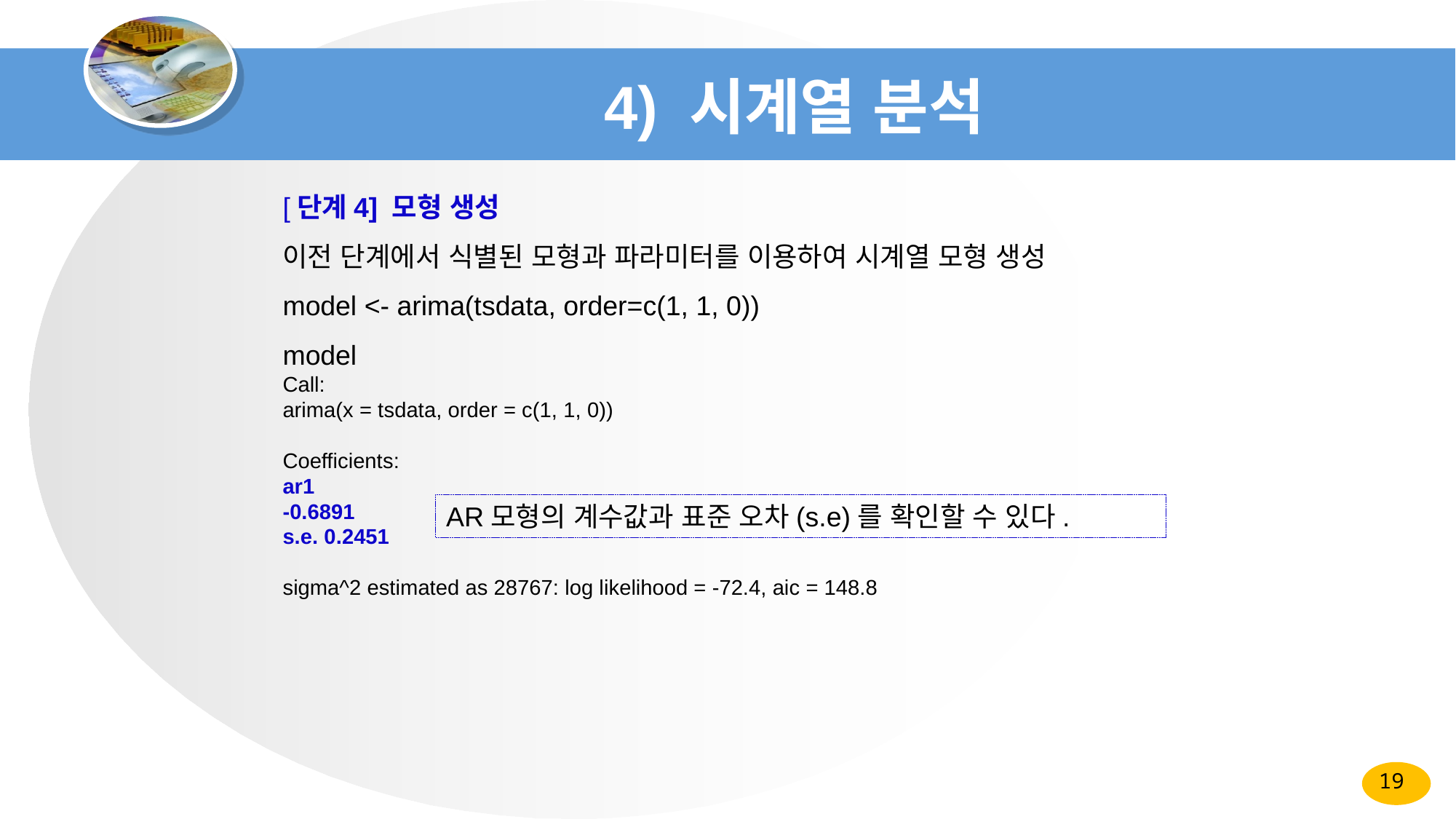

# 4) 시계열 분석
[단계4] 모형 생성
이전 단계에서 식별된 모형과 파라미터를 이용하여 시계열 모형 생성
model <- arima(tsdata, order=c(1, 1, 0))
model
Call:
arima(x = tsdata, order = c(1, 1, 0))

Coefficients:
ar1
-0.6891
s.e. 0.2451

sigma^2 estimated as 28767: log likelihood = -72.4, aic = 148.8
AR모형의 계수값과 표준 오차(s.e)를 확인할 수 있다.
19